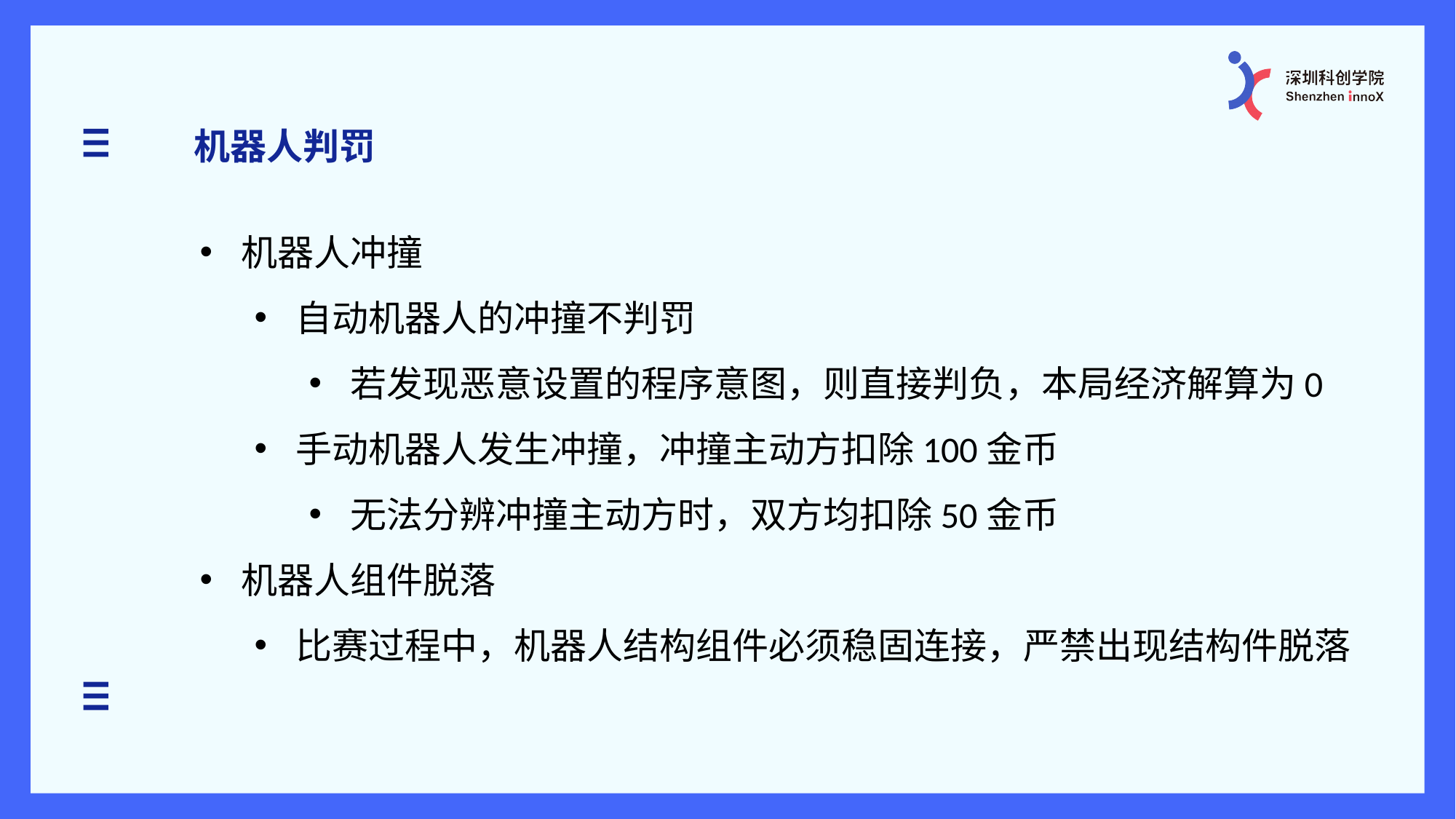

机器人判罚
机器人冲撞
自动机器人的冲撞不判罚
若发现恶意设置的程序意图，则直接判负，本局经济解算为0
手动机器人发生冲撞，冲撞主动方扣除100金币
无法分辨冲撞主动方时，双方均扣除50金币
机器人组件脱落
比赛过程中，机器人结构组件必须稳固连接，严禁出现结构件脱落